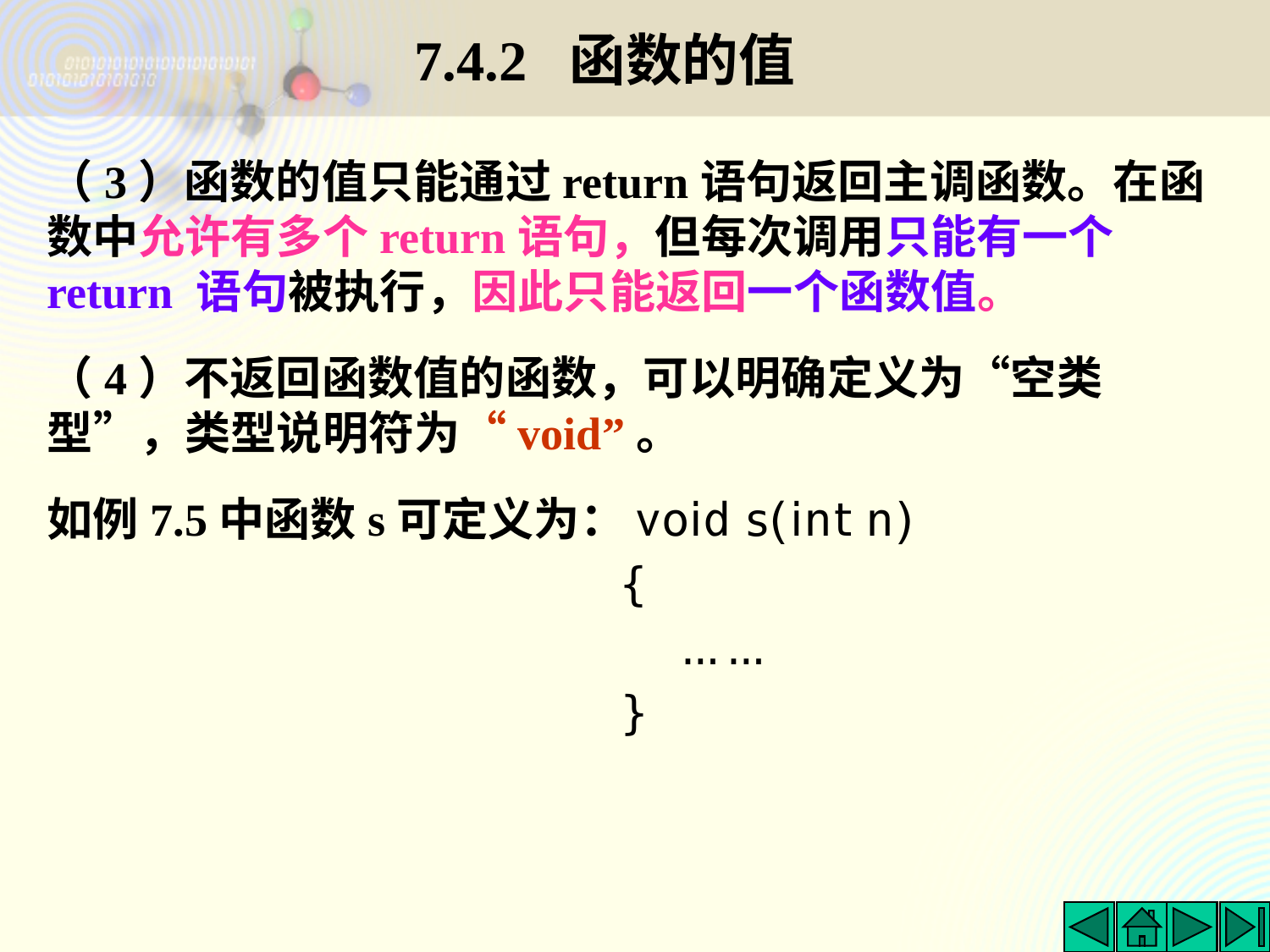

# 7.4.2  函数的值
（3）函数的值只能通过return语句返回主调函数。在函数中允许有多个return语句，但每次调用只能有一个return 语句被执行，因此只能返回一个函数值。
（4）不返回函数值的函数，可以明确定义为“空类型”，类型说明符为“void”。
如例7.5中函数s可定义为：void s(int n)
		     {
			……
		     }